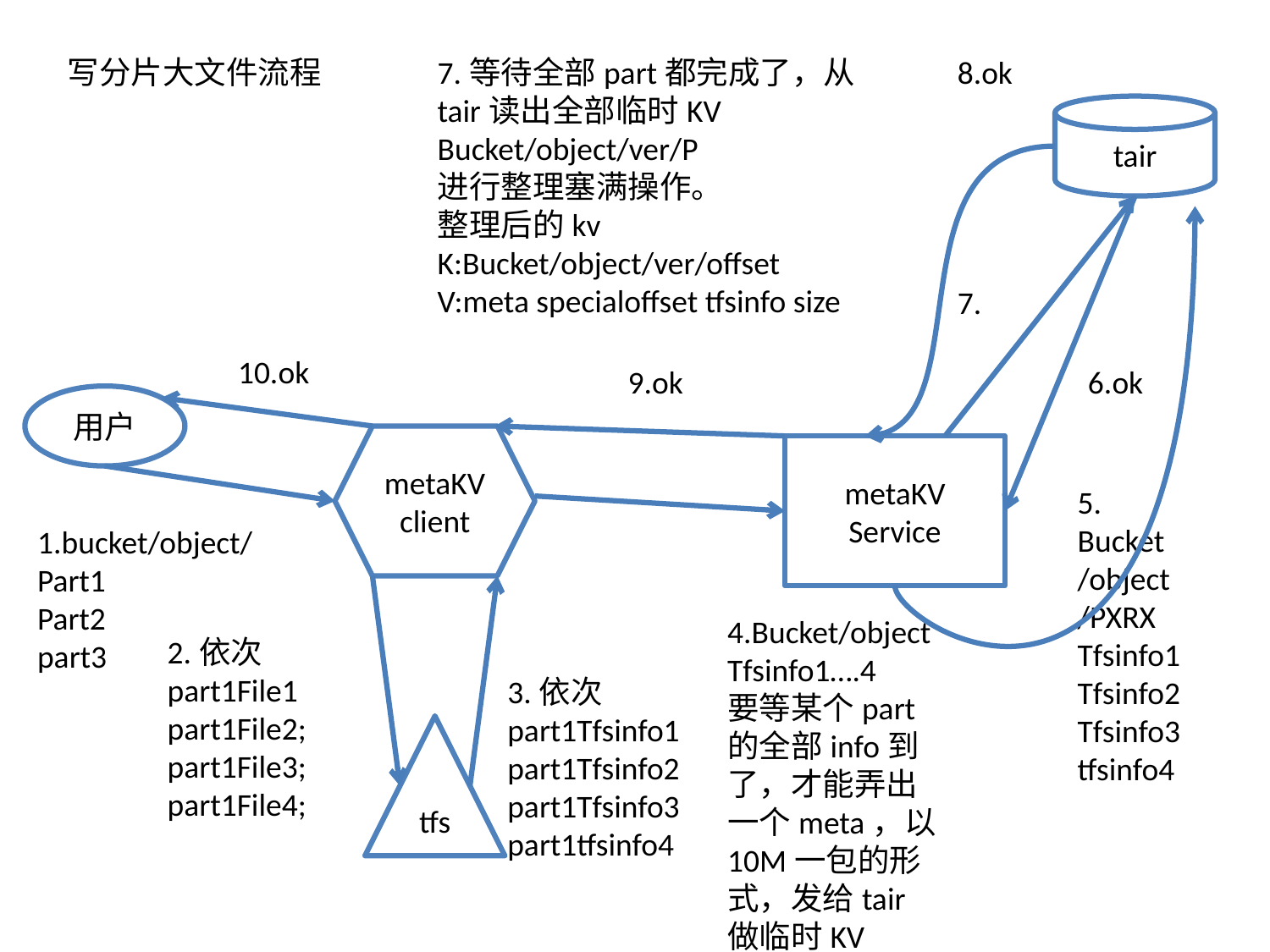

写分片大文件流程
7.等待全部part都完成了，从tair读出全部临时KV
Bucket/object/ver/P
进行整理塞满操作。
整理后的kv
K:Bucket/object/ver/offset
V:meta specialoffset tfsinfo size
8.ok
tair
7.
10.ok
9.ok
6.ok
用户
metaKV
client
metaKV
Service
5.
Bucket
/object
/PXRX
Tfsinfo1
Tfsinfo2
Tfsinfo3
tfsinfo4
1.bucket/object/
Part1
Part2
part3
4.Bucket/object
Tfsinfo1….4
要等某个part的全部info到了，才能弄出一个meta，以10M一包的形式，发给tair做临时KV
2.依次
part1File1
part1File2;
part1File3;
part1File4;
3.依次
part1Tfsinfo1
part1Tfsinfo2
part1Tfsinfo3
part1tfsinfo4
tfs